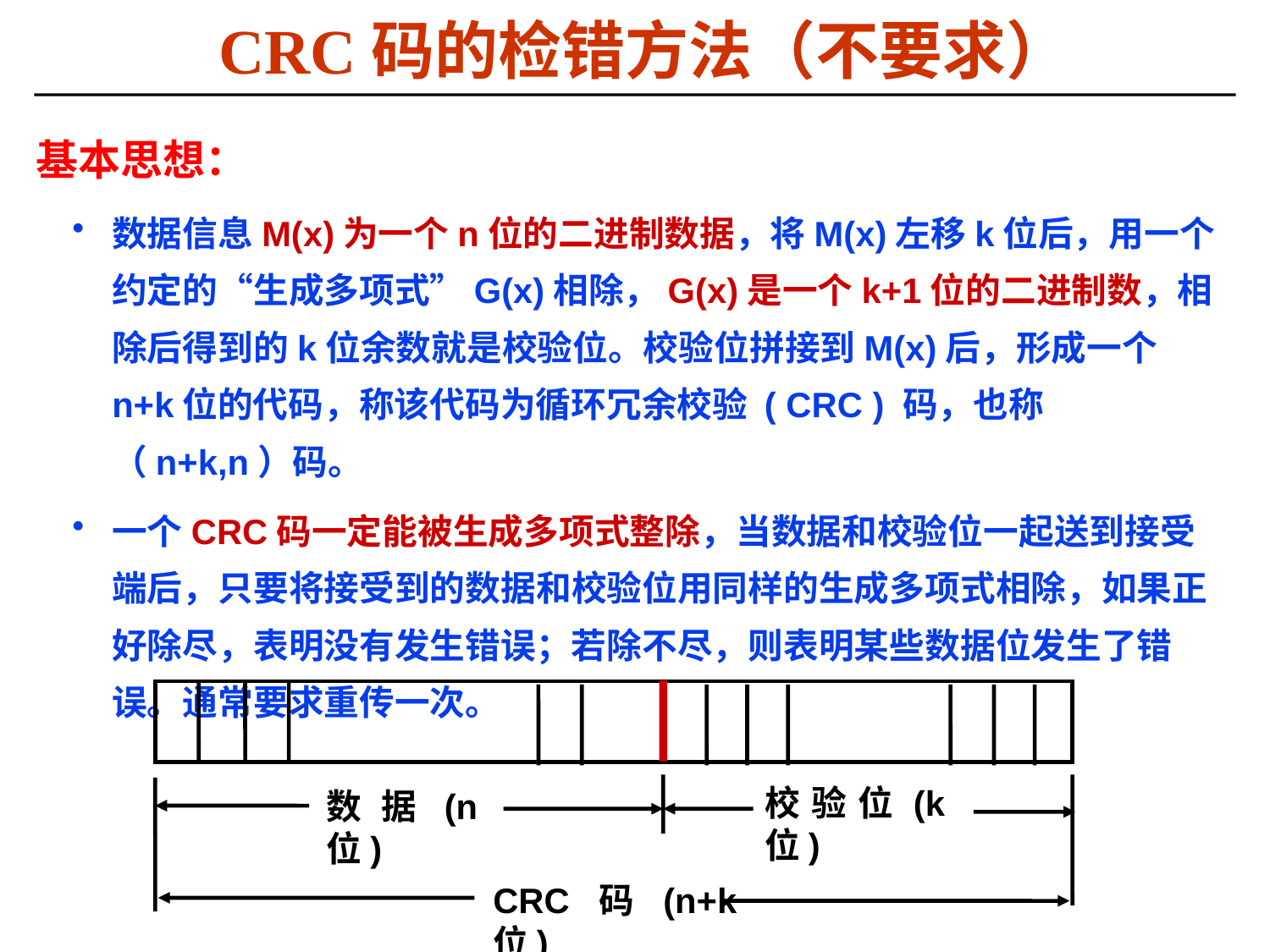

# CRC码的检错方法（不要求）
  基本思想：
数据信息M(x)为一个n位的二进制数据，将M(x)左移k位后，用一个约定的“生成多项式”G(x)相除，G(x)是一个k+1位的二进制数，相除后得到的k位余数就是校验位。校验位拼接到M(x)后，形成一个n+k位的代码，称该代码为循环冗余校验 ( CRC ) 码，也称（n+k,n）码。
一个CRC码一定能被生成多项式整除，当数据和校验位一起送到接受端后，只要将接受到的数据和校验位用同样的生成多项式相除，如果正好除尽，表明没有发生错误；若除不尽，则表明某些数据位发生了错误。通常要求重传一次。

校验位(k位)
数据(n位)

CRC码(n+k位)